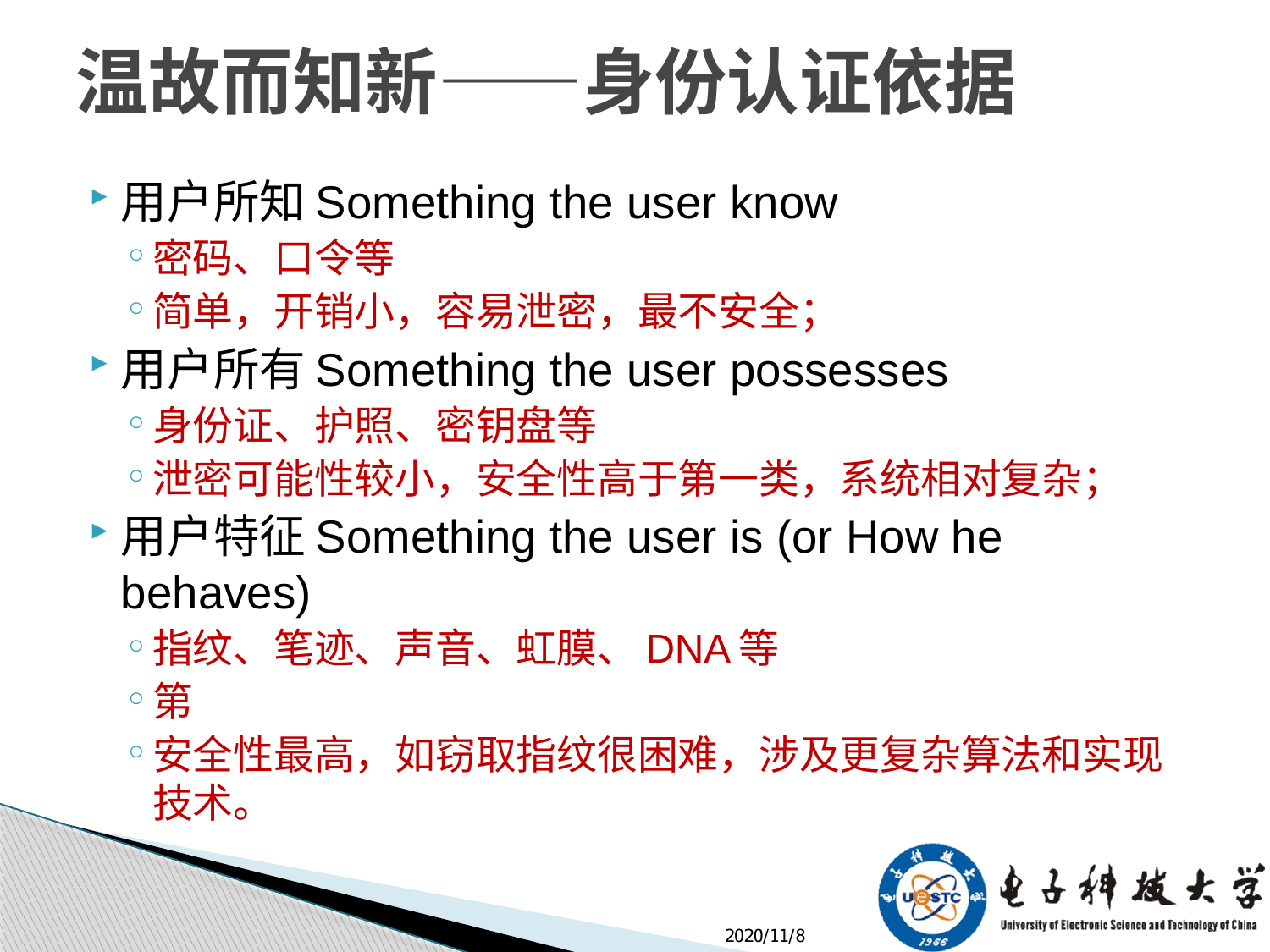

# 温故而知新——身份认证依据
用户所知Something the user know
密码、口令等
简单，开销小，容易泄密，最不安全；
用户所有Something the user possesses
身份证、护照、密钥盘等
泄密可能性较小，安全性高于第一类，系统相对复杂；
用户特征Something the user is (or How he behaves)
指纹、笔迹、声音、虹膜、DNA等
第
安全性最高，如窃取指纹很困难，涉及更复杂算法和实现技术。
2020/11/8